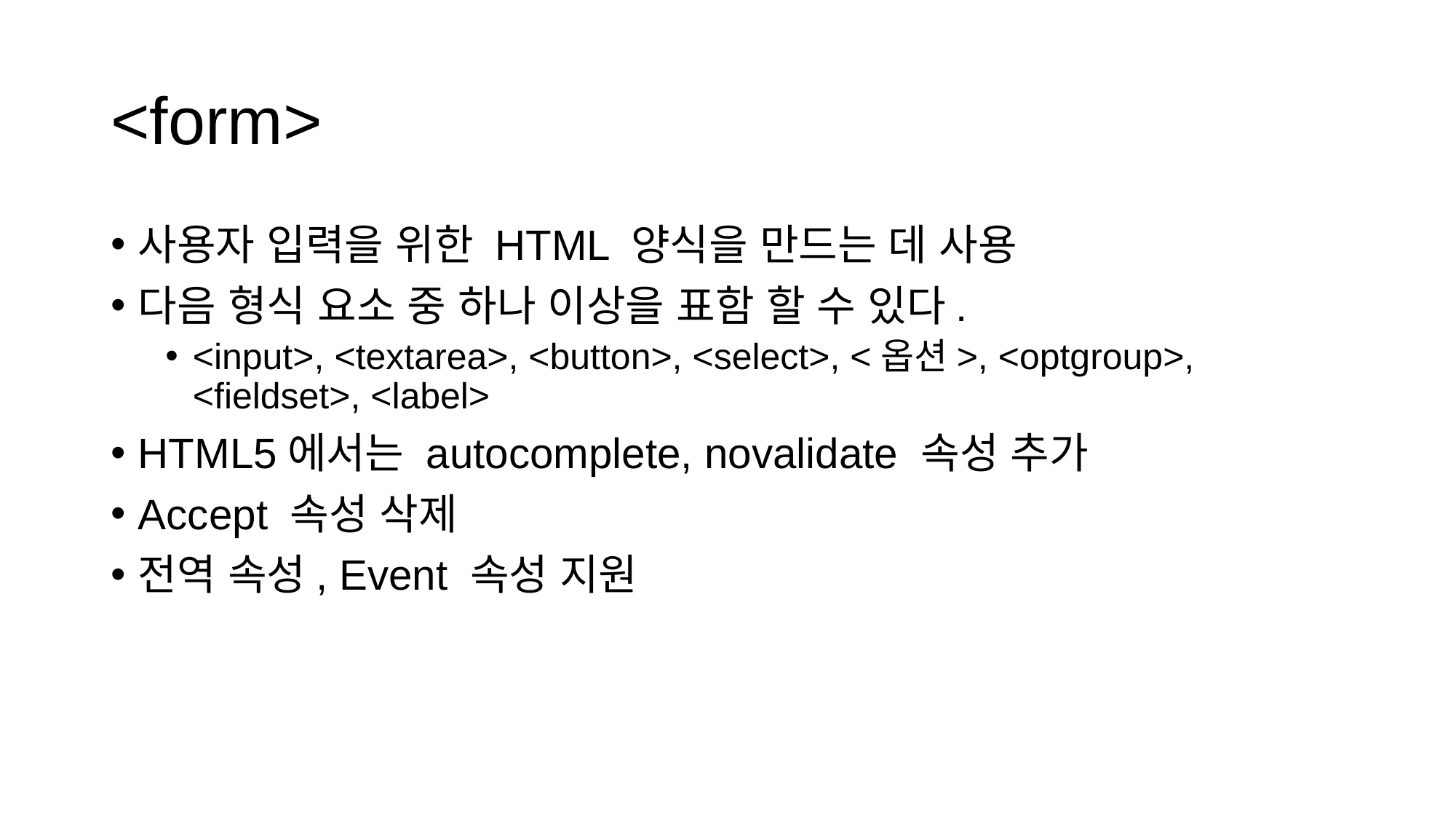

# <form>
사용자 입력을 위한 HTML 양식을 만드는 데 사용
다음 형식 요소 중 하나 이상을 표함 할 수 있다.
<input>, <textarea>, <button>, <select>, <옵션>, <optgroup>, <fieldset>, <label>
HTML5에서는 autocomplete, novalidate 속성 추가
Accept 속성 삭제
전역 속성, Event 속성 지원